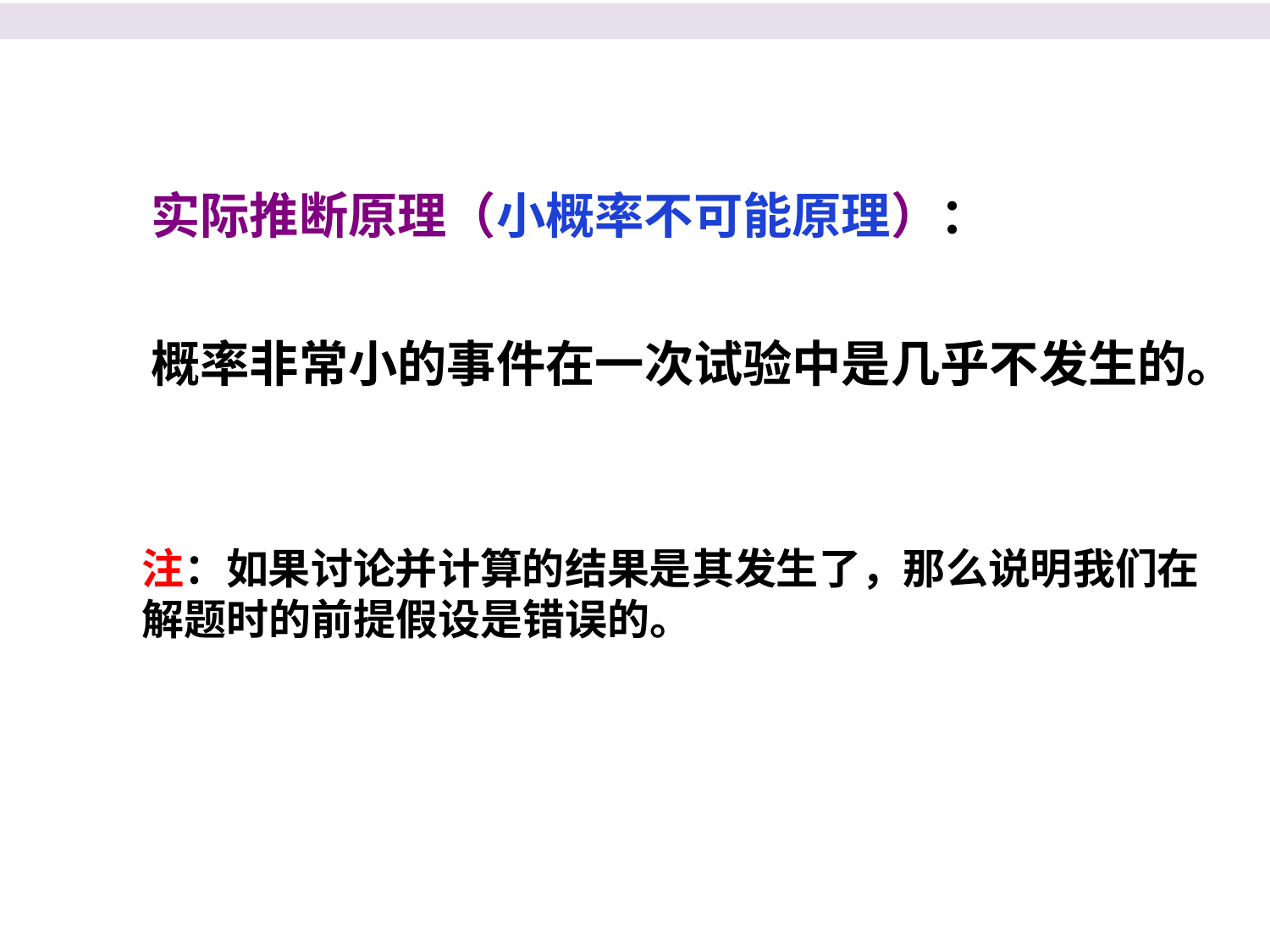

实际推断原理（小概率不可能原理）：

概率非常小的事件在一次试验中是几乎不发生的。
注：如果讨论并计算的结果是其发生了，那么说明我们在解题时的前提假设是错误的。